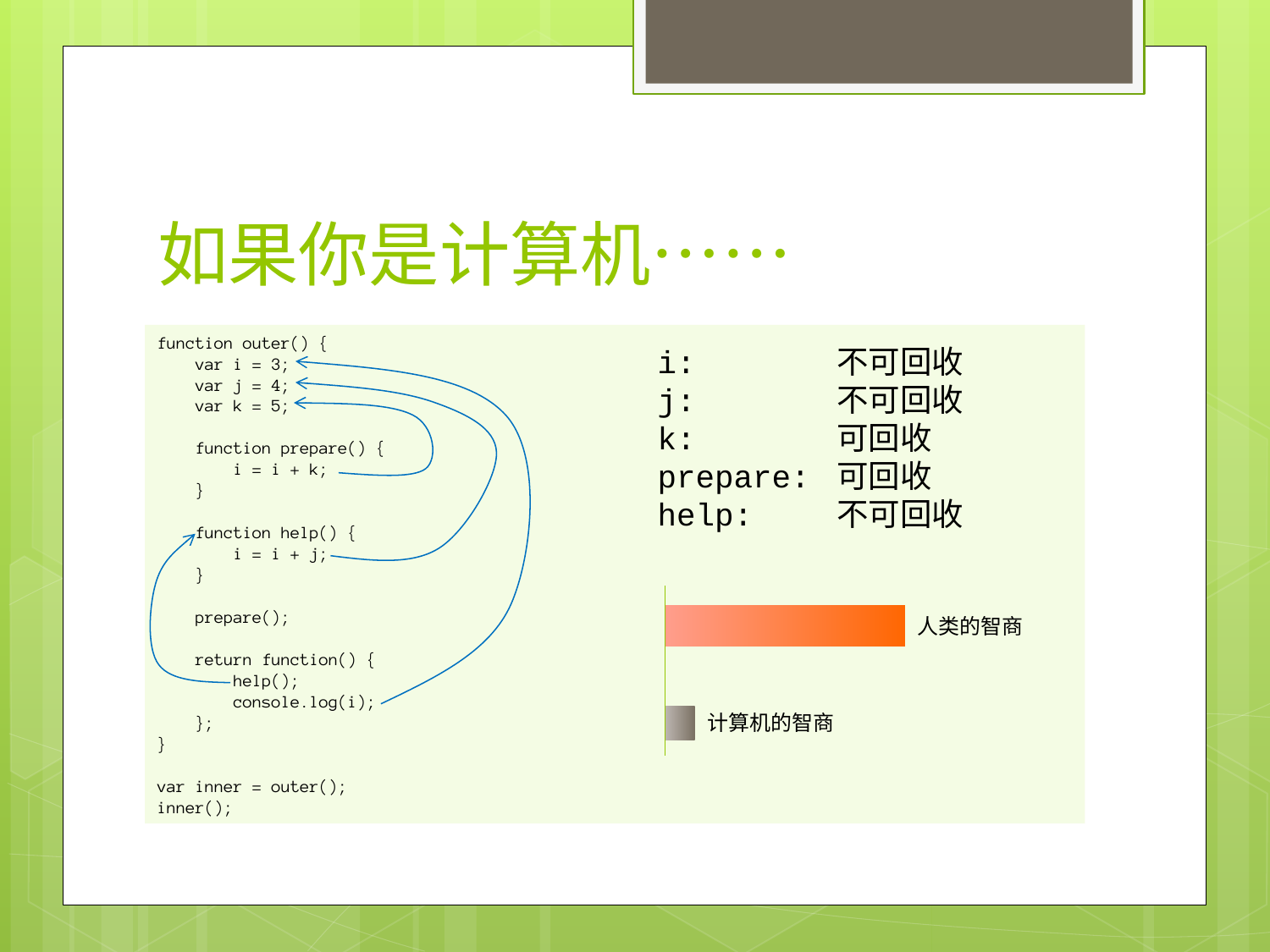

# 如果你是计算机……
function outer() {
    var i = 3;
    var j = 4;
    var k = 5;

    function prepare() {
        i = i + k;
    }

    function help() {
        i = i + j;
    }

    prepare();

    return function() {
        help();
        console.log(i);
    };
}

var inner = outer();
inner();
i:       不可回收
j:       不可回收
k:       可回收
prepare: 可回收
help:    不可回收

人类的智商
计算机的智商